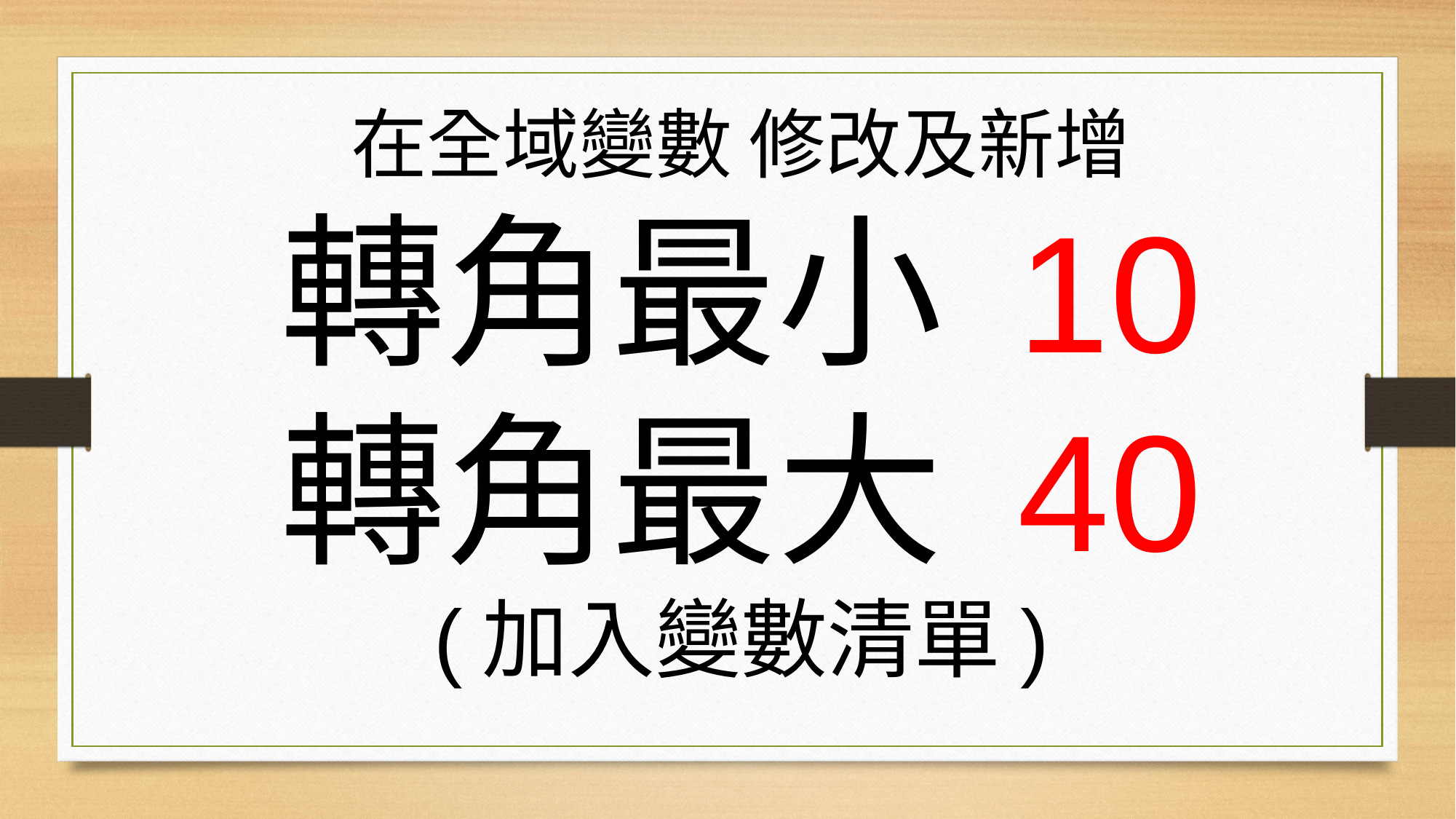

# 在全域變數 修改及新增 轉角最小 10 轉角最大 40 (加入變數清單)